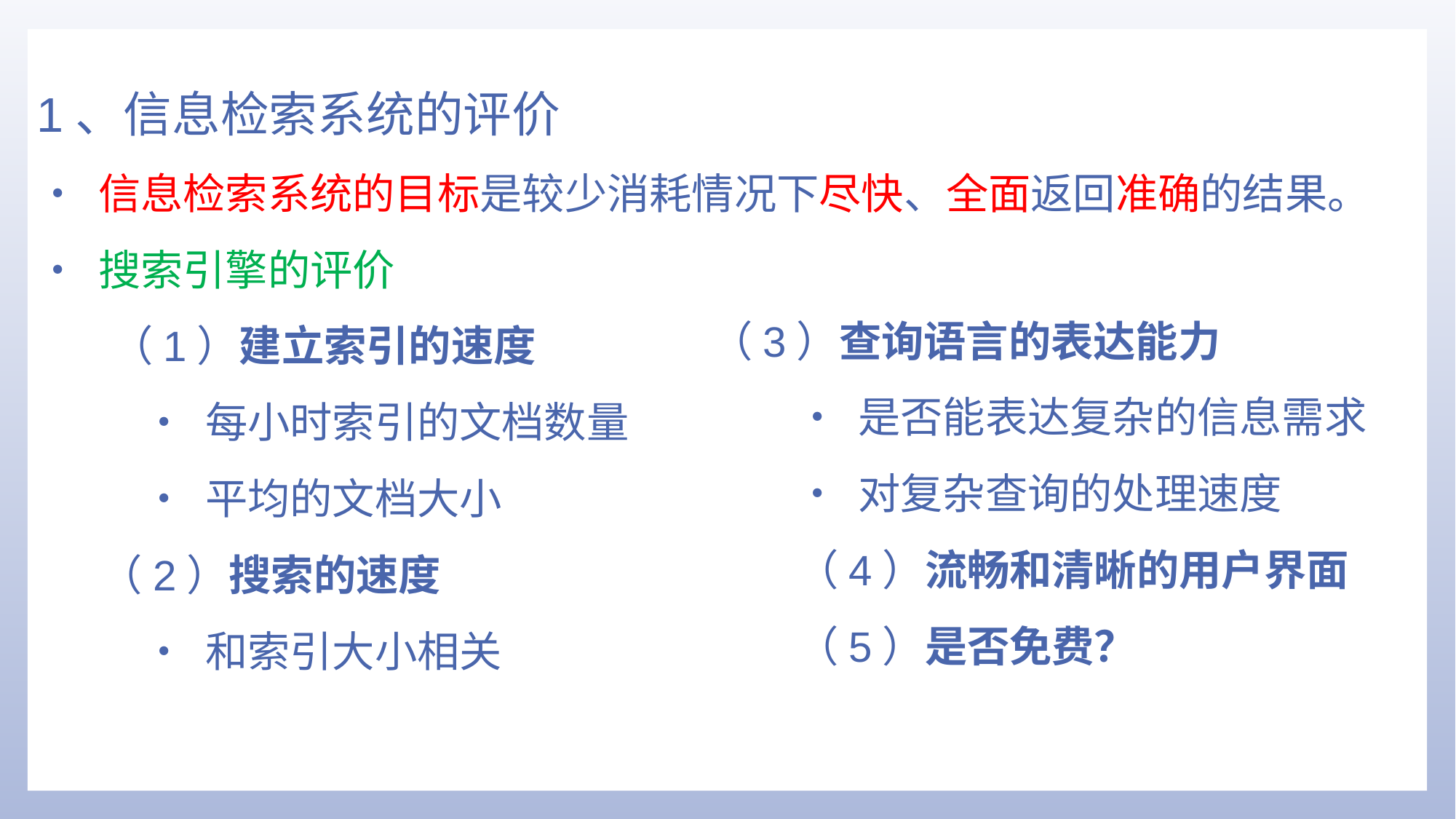

1、信息检索系统的评价
• 信息检索系统的目标是较少消耗情况下尽快、全面返回准确的结果。
• 搜索引擎的评价
（1）建立索引的速度
• 每小时索引的文档数量
• 平均的文档大小
（2）搜索的速度
• 和索引大小相关
（3）查询语言的表达能力
• 是否能表达复杂的信息需求
• 对复杂查询的处理速度
（4）流畅和清晰的用户界面
（5）是否免费？